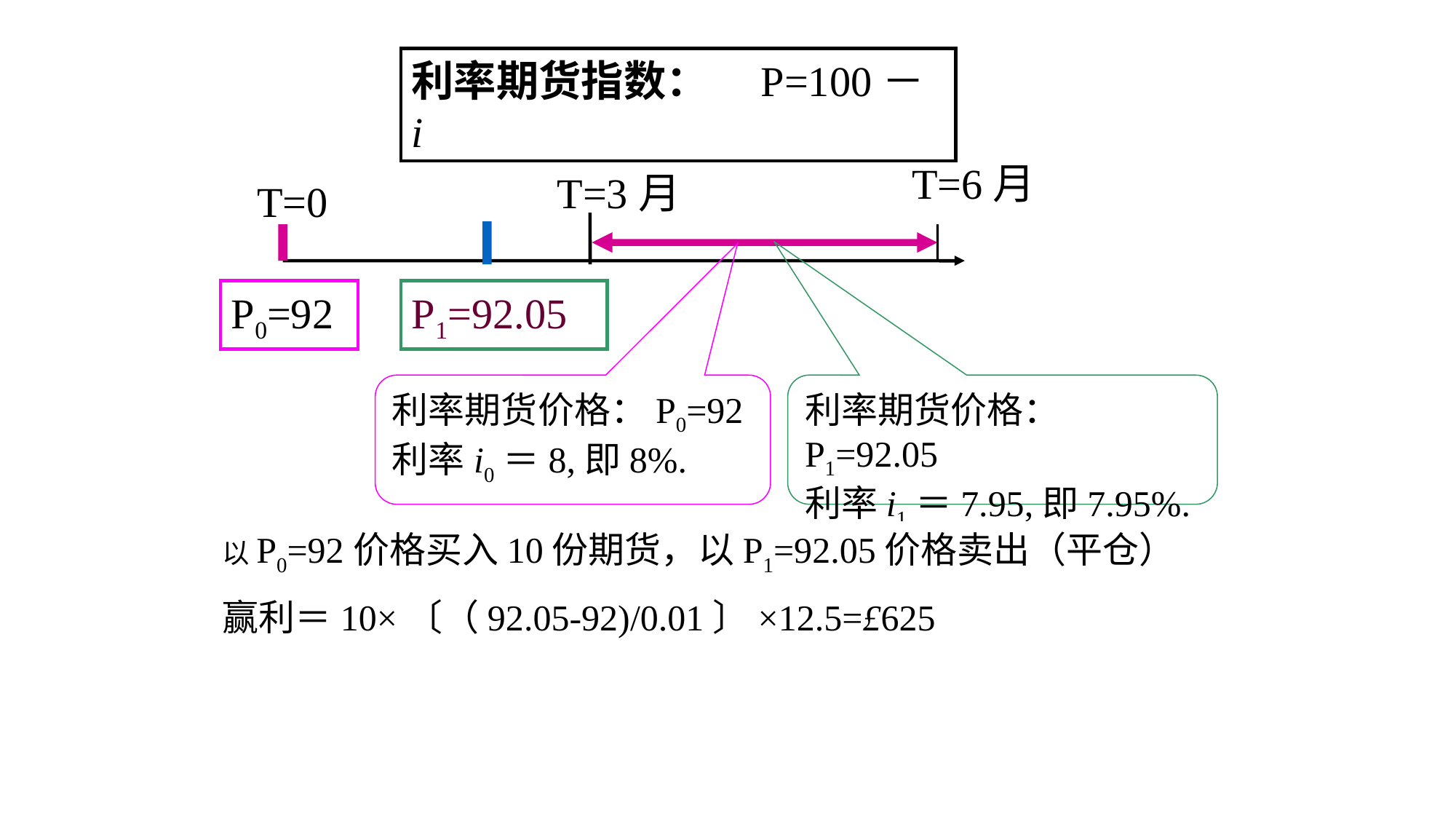

利率期货指数：　P=100－i
T=6月
T=3月
T=0

P0=92
P1=92.05
利率期货价格：P0=92
利率i0＝8,即8%.
利率期货价格：P1=92.05
利率i1＝7.95,即7.95%.
以P0=92价格买入10份期货，以P1=92.05价格卖出（平仓）
赢利＝10×〔（92.05-92)/0.01〕×12.5=£625